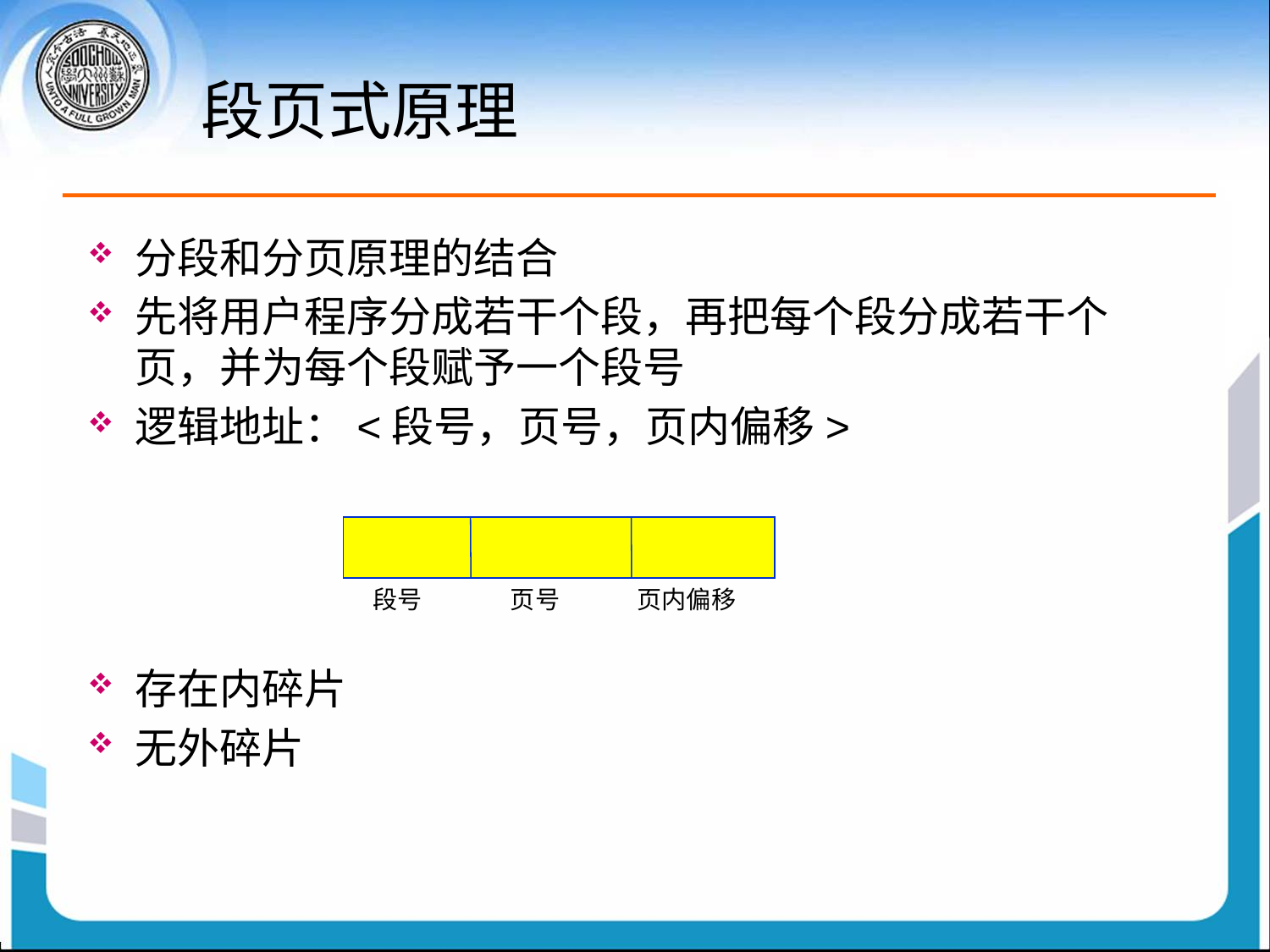

# 段页式原理
分段和分页原理的结合
先将用户程序分成若干个段，再把每个段分成若干个页，并为每个段赋予一个段号
逻辑地址：<段号，页号，页内偏移>

存在内碎片
无外碎片

  段号     	     页号              页内偏移